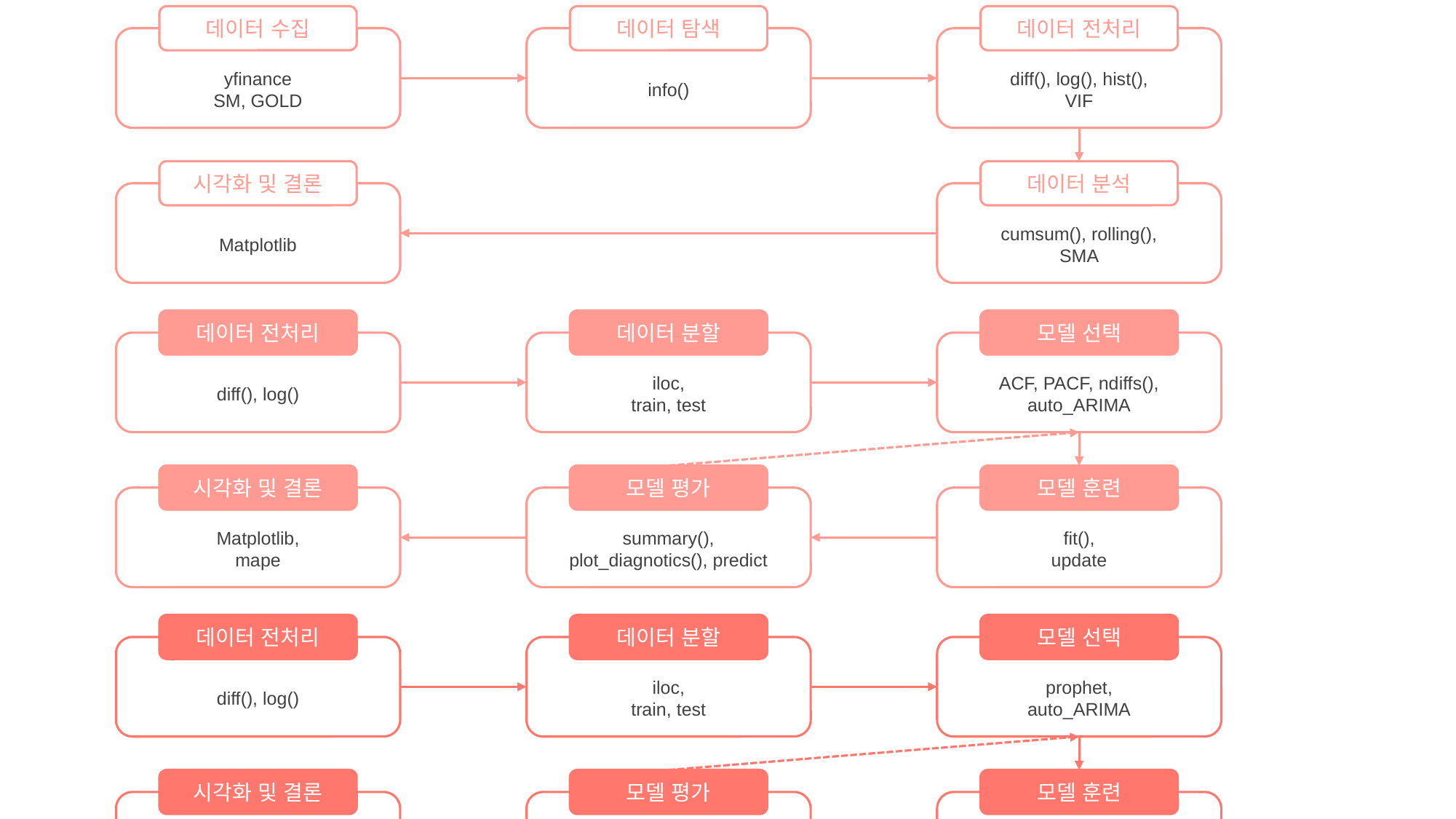

데이터 수집

yfinance
SM, GOLD
데이터 탐색

info()
데이터 전처리

diff(), log(), hist(),
VIF
시각화 및 결론

Matplotlib
데이터 분석

cumsum(), rolling(),
SMA
데이터 전처리

diff(), log()
데이터 분할

iloc,
train, test
모델 선택

ACF, PACF, ndiffs(),
auto_ARIMA
시각화 및 결론

Matplotlib,
mape
모델 평가

summary(),
plot_diagnotics(), predict
모델 훈련

fit(),
update
데이터 전처리

diff(), log()
데이터 분할

iloc,
train, test
모델 선택

prophet,
auto_ARIMA
시각화 및 결론

Matplotlib
모델 평가

mape,
predict
모델 훈련

fit(),
cross_validation